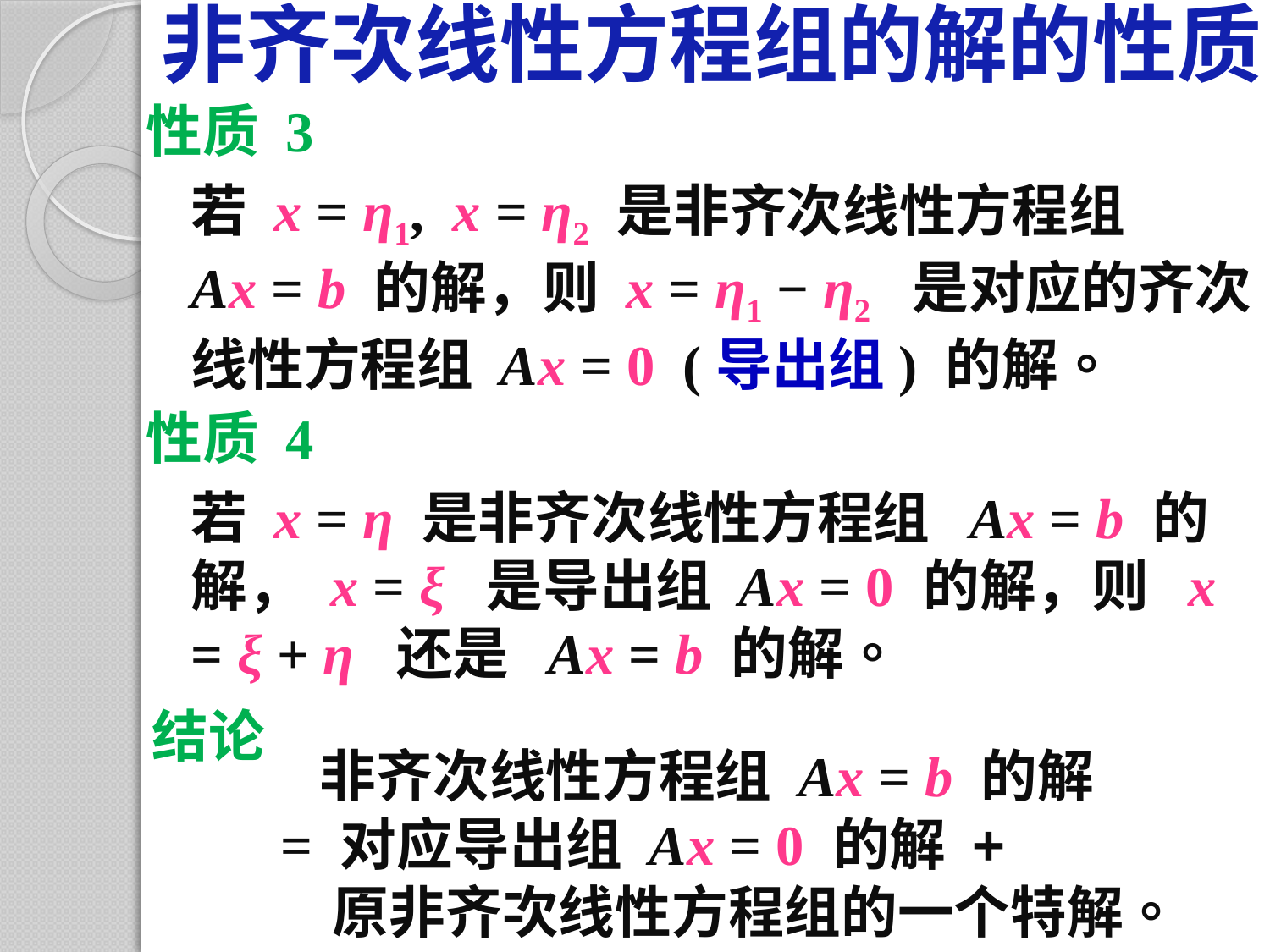

# 非齐次线性方程组的解的性质
性质 3
若 x = η1,  x = η2 是非齐次线性方程组
Ax = b 的解，则 x = η1 − η2  是对应的齐次线性方程组 Ax = 0  (导出组) 的解。

性质 4
若 x = η 是非齐次线性方程组  Ax = b 的解， x = ξ  是导出组 Ax = 0 的解，则  x = ξ + η  还是  Ax = b 的解。
结论
非齐次线性方程组 Ax = b 的解
= 对应导出组 Ax = 0 的解 +
   原非齐次线性方程组的一个特解。